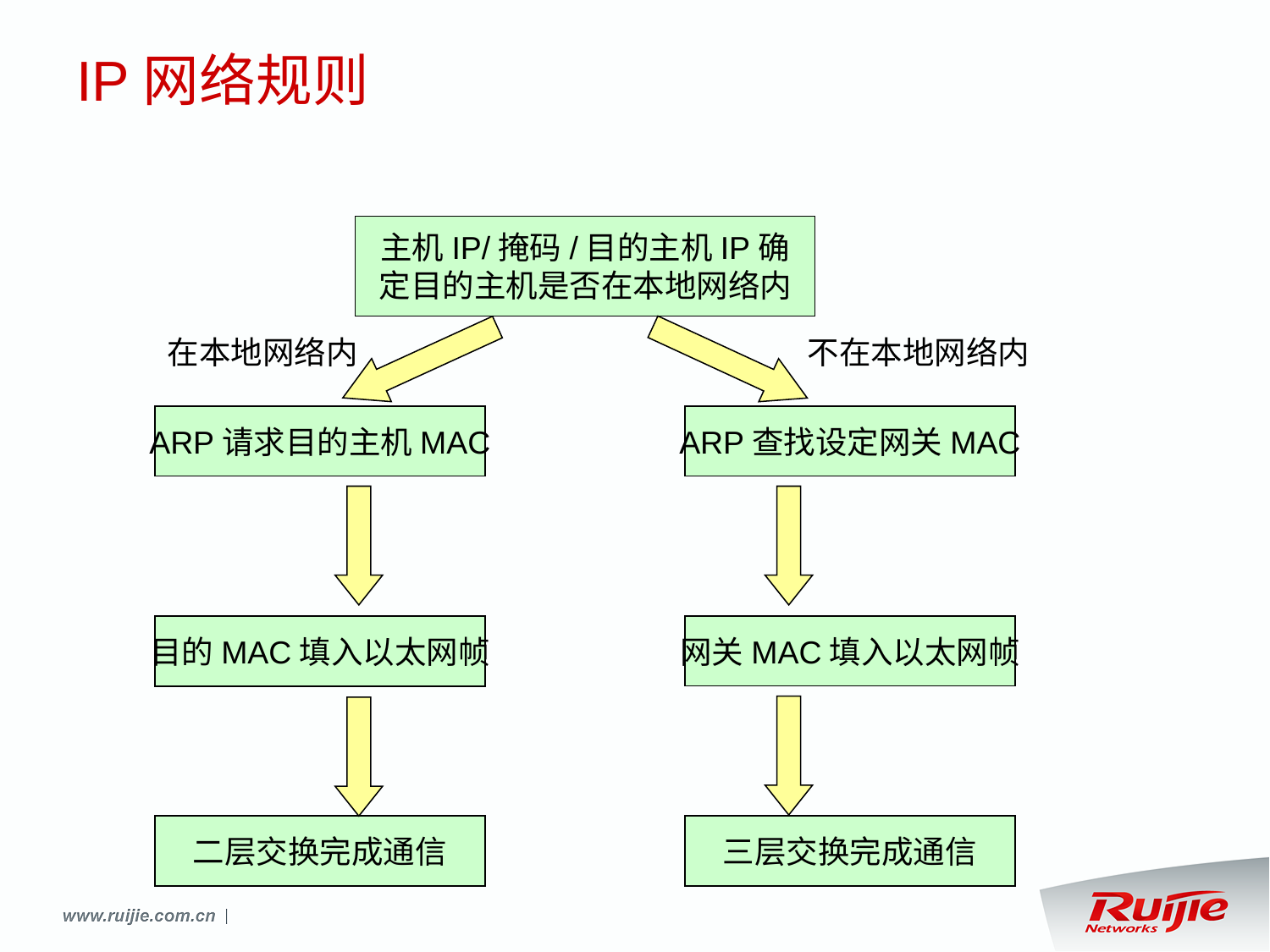

# IP网络规则
主机IP/掩码/目的主机IP确定目的主机是否在本地网络内
在本地网络内
不在本地网络内

ARP请求目的主机MAC
ARP查找设定网关MAC

网关MAC填入以太网帧
目的MAC填入以太网帧

二层交换完成通信
三层交换完成通信